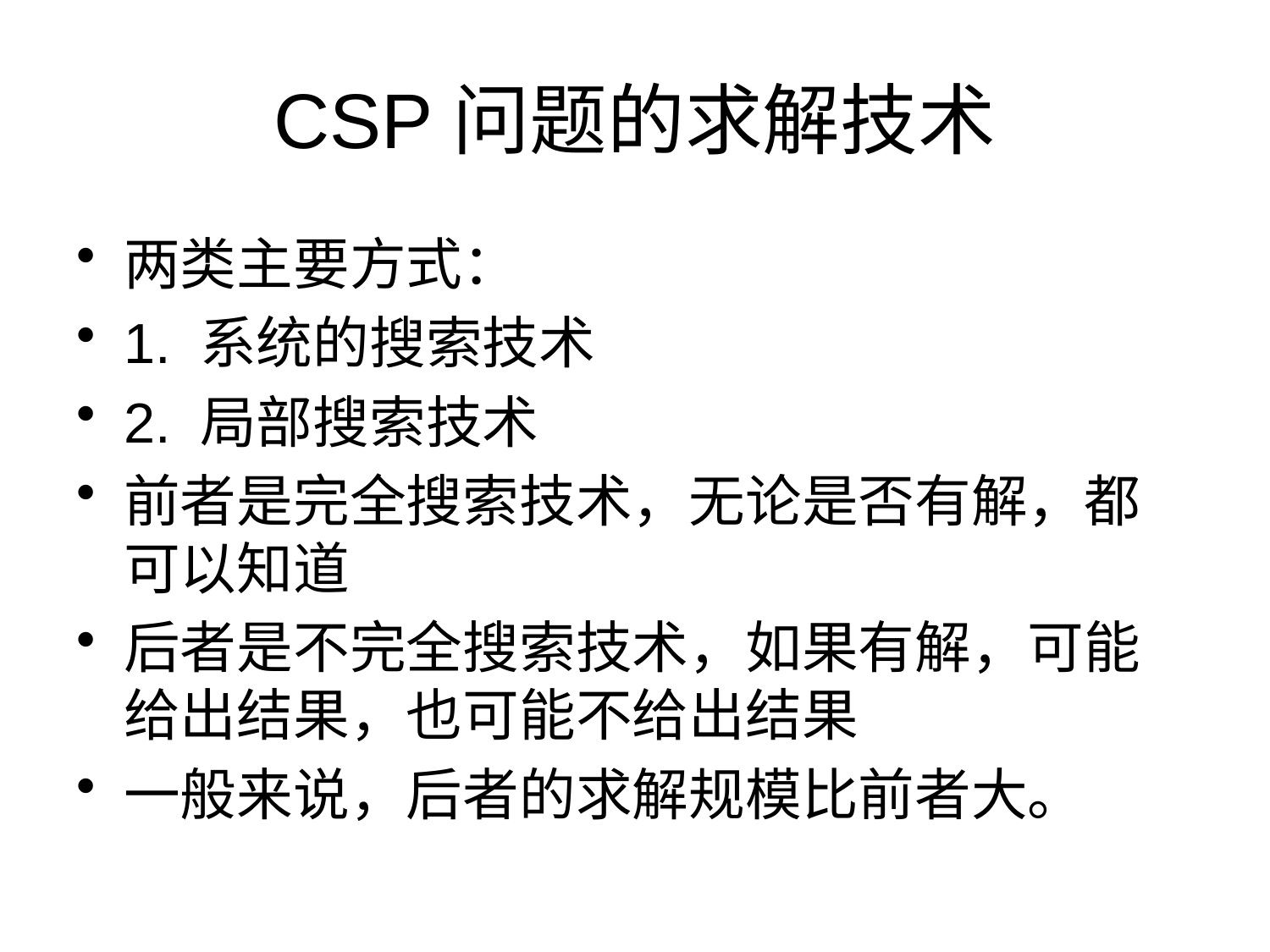

# CSP问题的求解技术
两类主要方式：
1. 系统的搜索技术
2. 局部搜索技术
前者是完全搜索技术，无论是否有解，都可以知道
后者是不完全搜索技术，如果有解，可能给出结果，也可能不给出结果
一般来说，后者的求解规模比前者大。